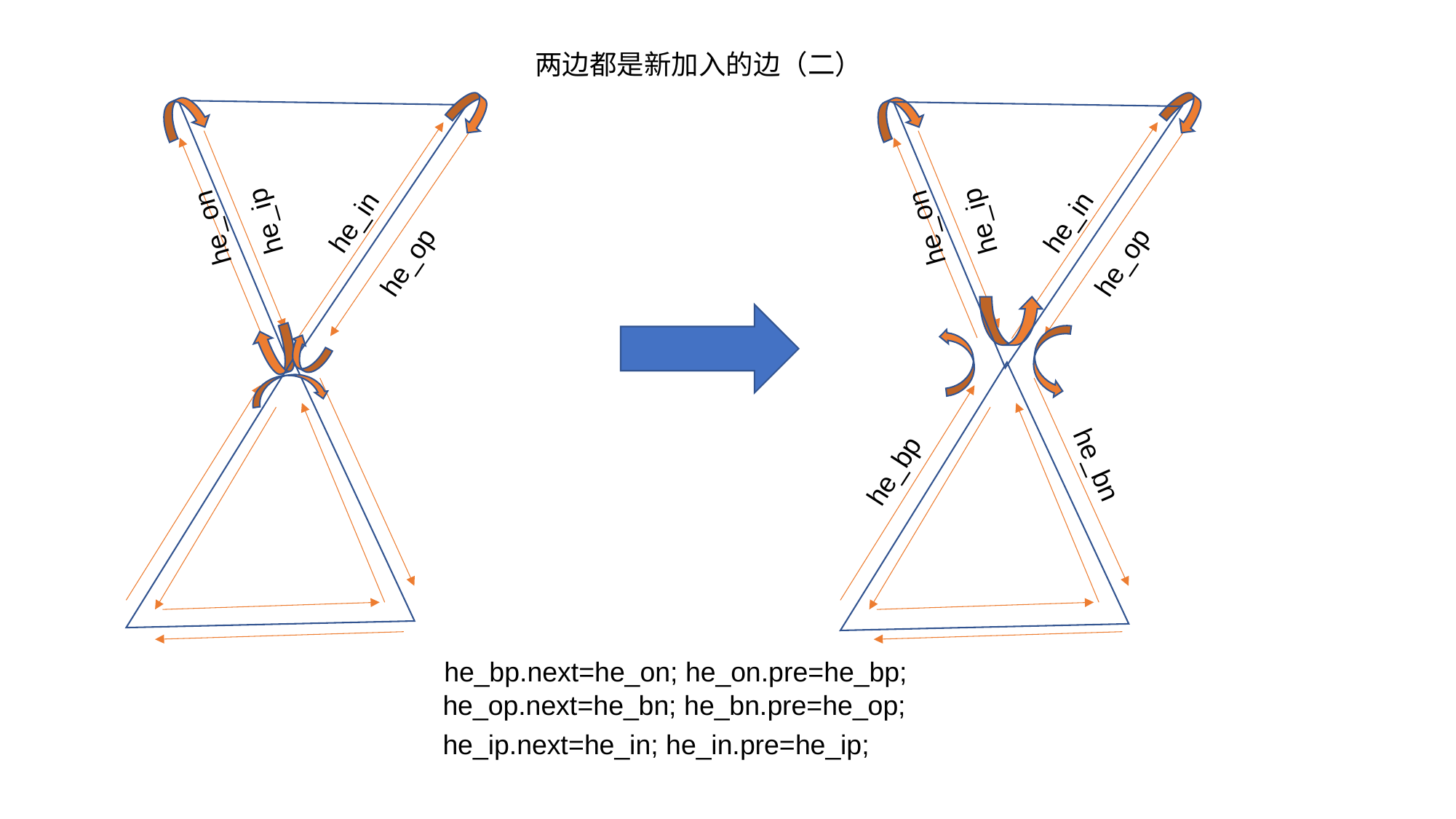

两边都是新加入的边（二）

he_in
he_in
he_ip
he_ip
he_on
he_on
he_op
he_op

he_bp
he_bn
he_bp.next=he_on; he_on.pre=he_bp;
he_op.next=he_bn; he_bn.pre=he_op;
he_ip.next=he_in; he_in.pre=he_ip;